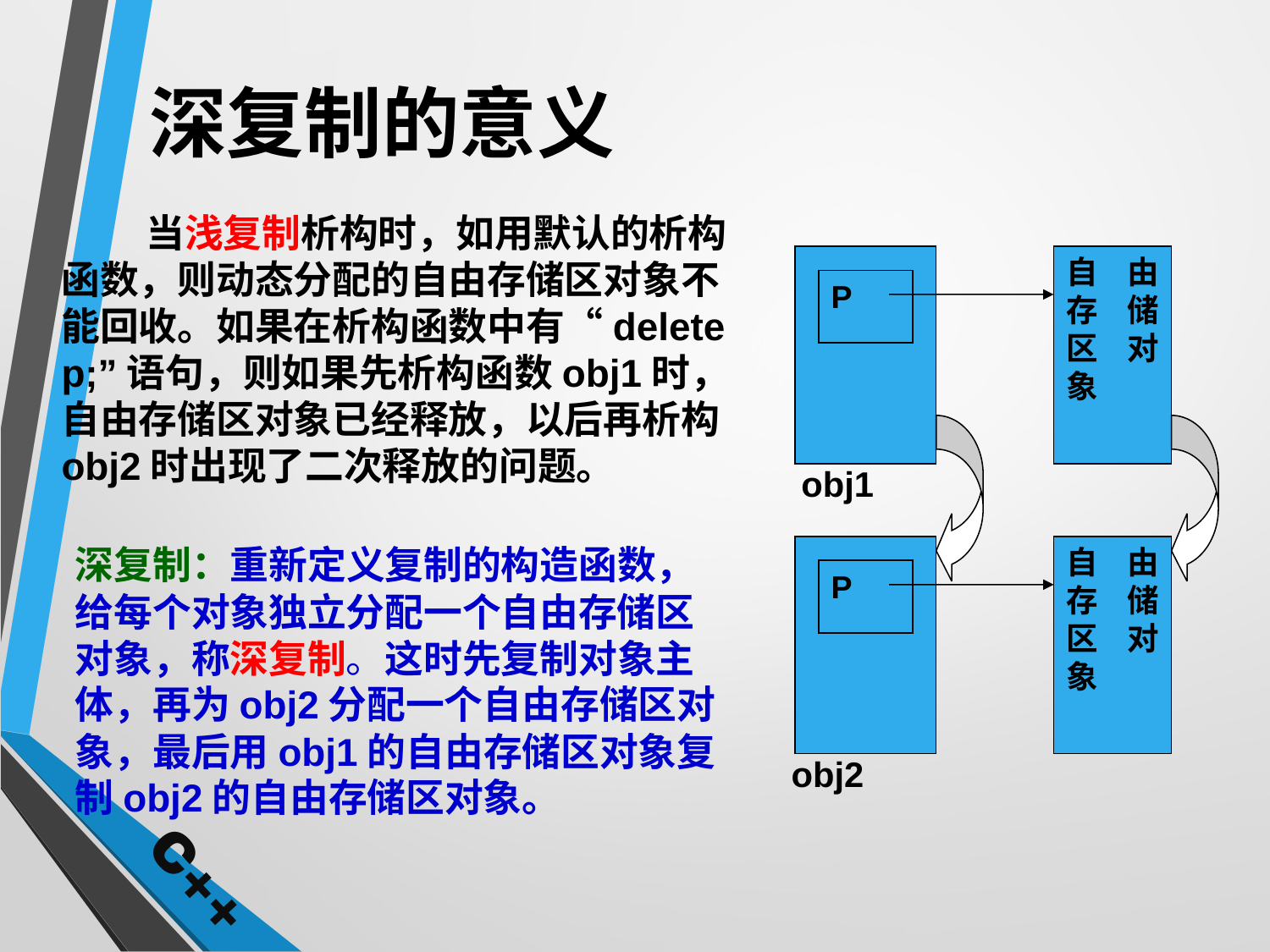

# 深复制的意义
　　当浅复制析构时，如用默认的析构函数，则动态分配的自由存储区对象不能回收。如果在析构函数中有“delete p;”语句，则如果先析构函数obj1时，自由存储区对象已经释放，以后再析构obj2时出现了二次释放的问题。

自由存储区对象
P

obj1
深复制：重新定义复制的构造函数，给每个对象独立分配一个自由存储区对象，称深复制。这时先复制对象主体，再为obj2分配一个自由存储区对象，最后用obj1的自由存储区对象复制obj2的自由存储区对象。

自由存储区对象
P

obj2